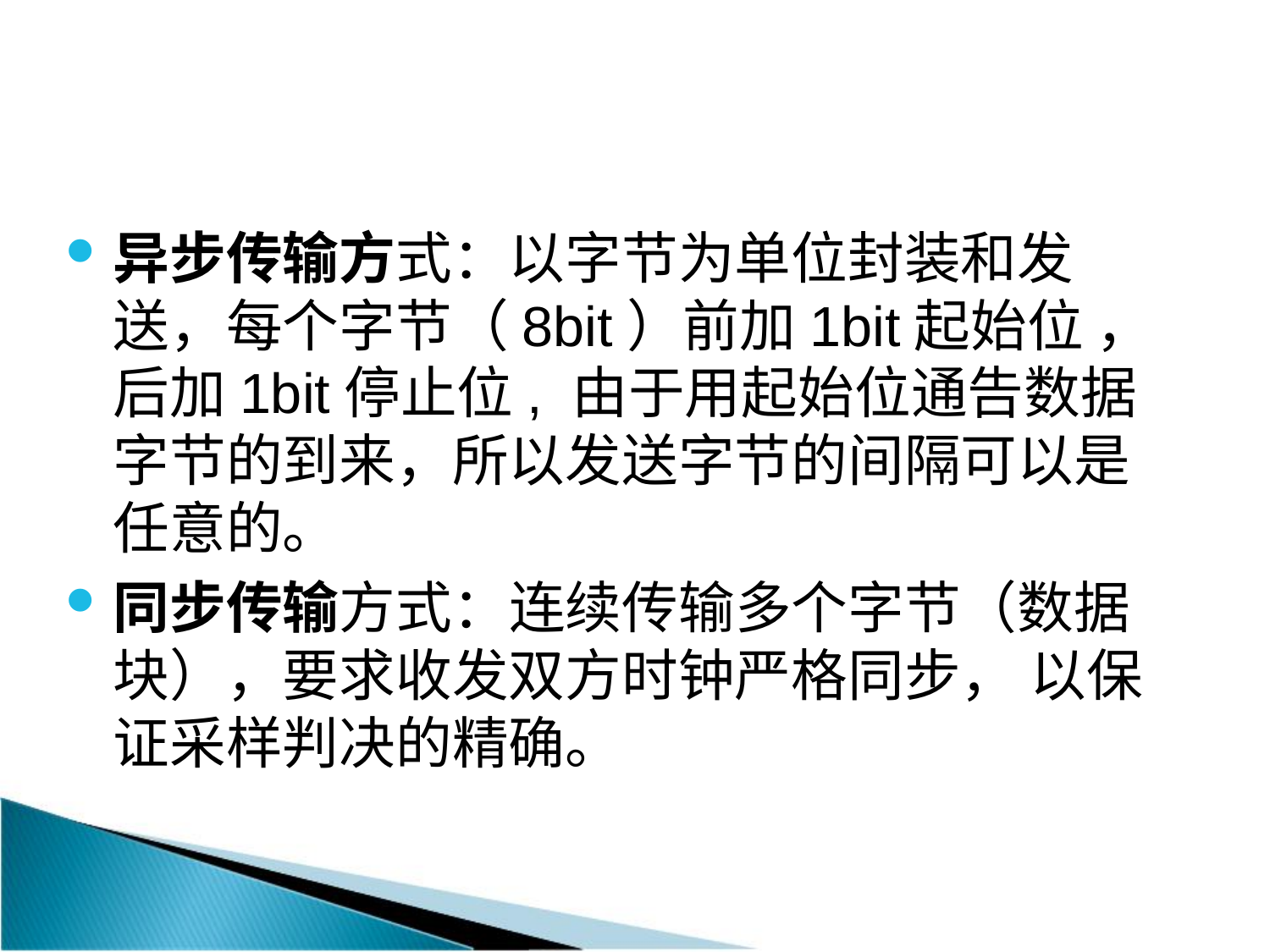

#
异步传输方式：以字节为单位封装和发送，每个字节（8bit）前加1bit起始位 ，后加1bit停止位, 由于用起始位通告数据字节的到来，所以发送字节的间隔可以是任意的。
同步传输方式：连续传输多个字节（数据块），要求收发双方时钟严格同步， 以保证采样判决的精确。